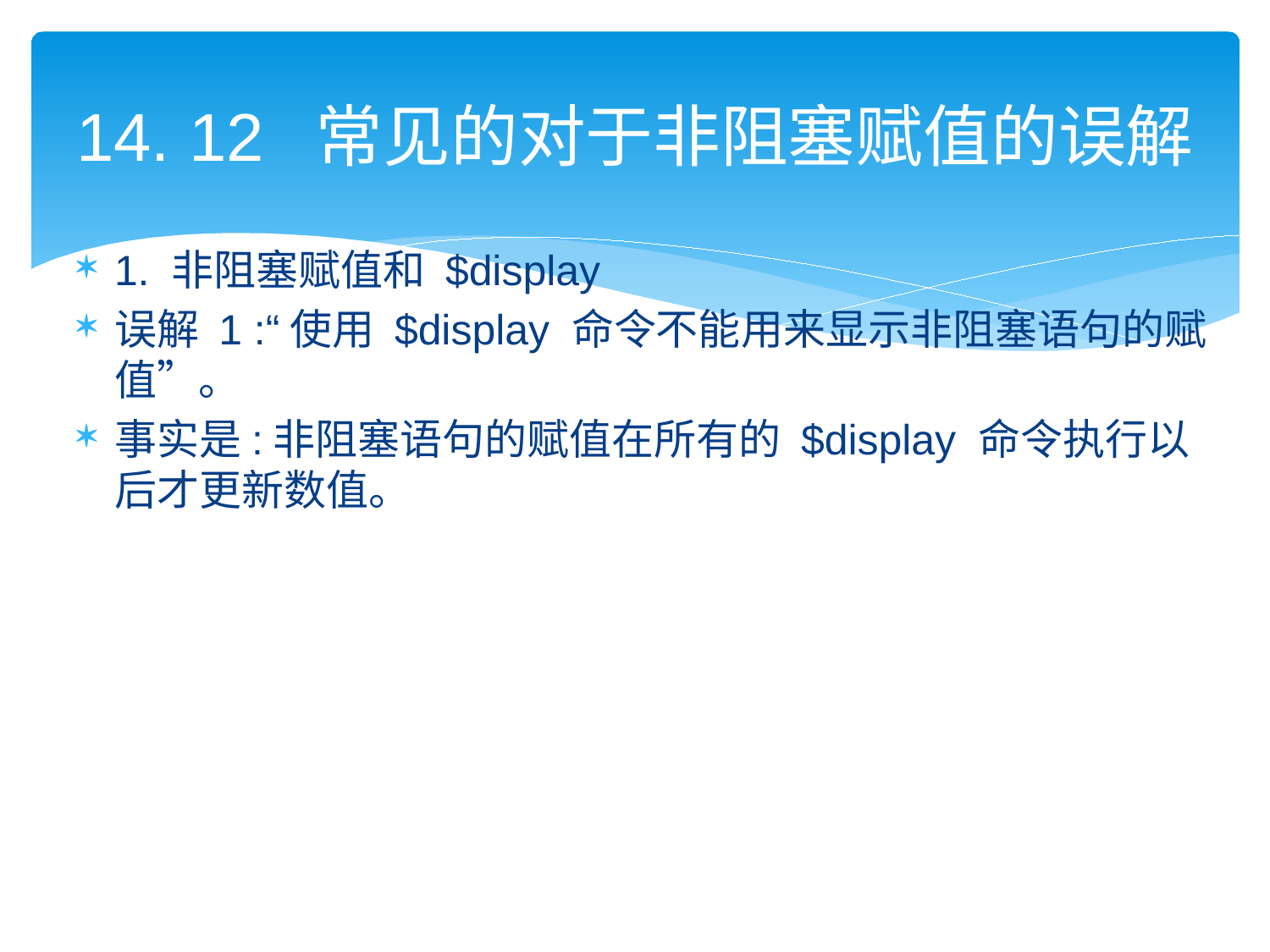

# 14. 12  常见的对于非阻塞赋值的误解
1. 非阻塞赋值和 $display
误解 1 :“使用 $display 命令不能用来显示非阻塞语句的赋值”。
事实是:非阻塞语句的赋值在所有的 $display 命令执行以后才更新数值。